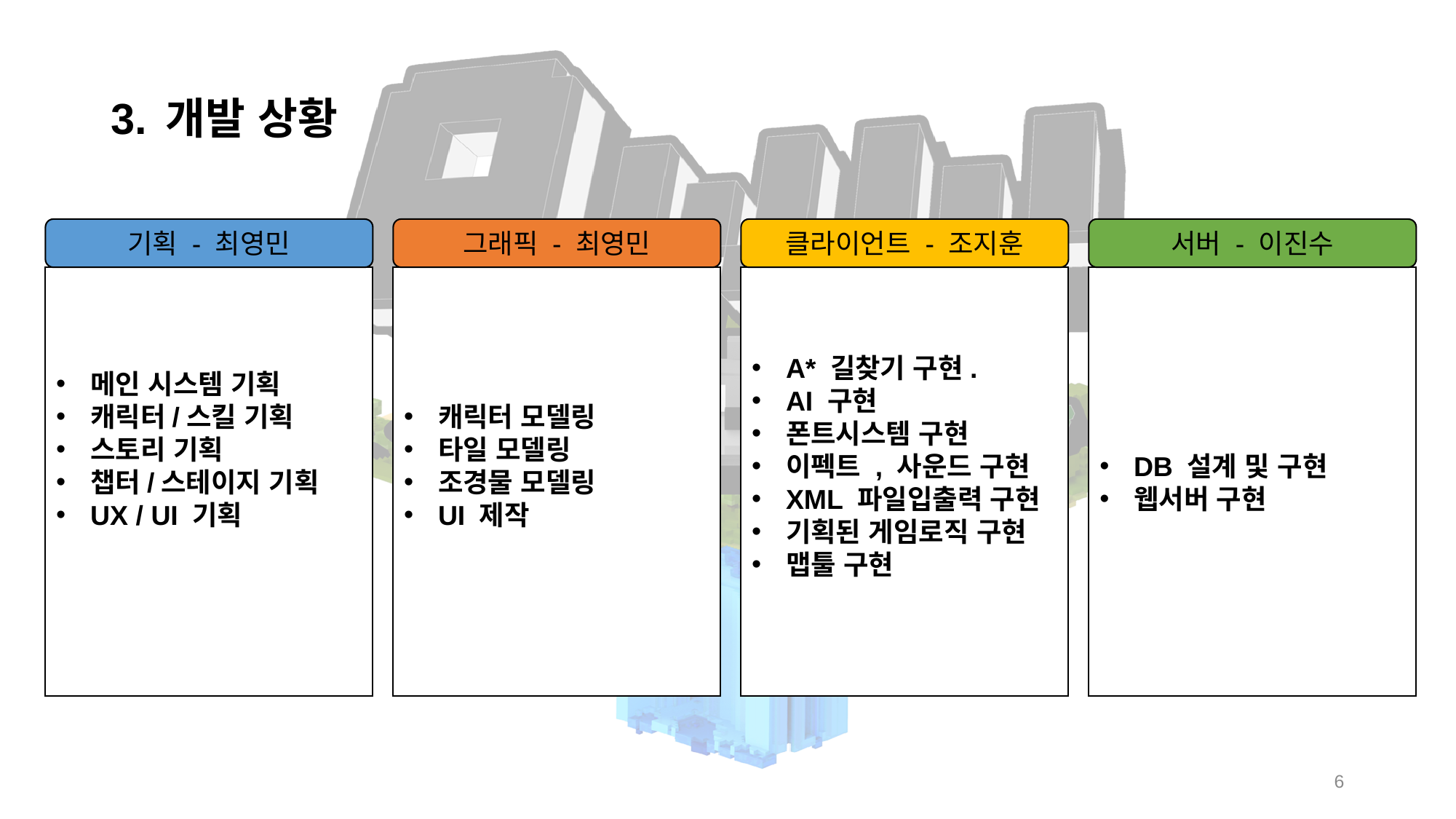

# 3. 개발 상황
기획 - 최영민
메인 시스템 기획
캐릭터/스킬 기획
스토리 기획
챕터/스테이지 기획
UX / UI 기획

그래픽 - 최영민
캐릭터 모델링
타일 모델링
조경물 모델링
UI 제작

클라이언트 - 조지훈
A* 길찾기 구현.
AI 구현
폰트시스템 구현
이펙트 , 사운드 구현
XML 파일입출력 구현
기획된 게임로직 구현
맵툴 구현

서버 - 이진수
DB 설계 및 구현
웹서버 구현
6